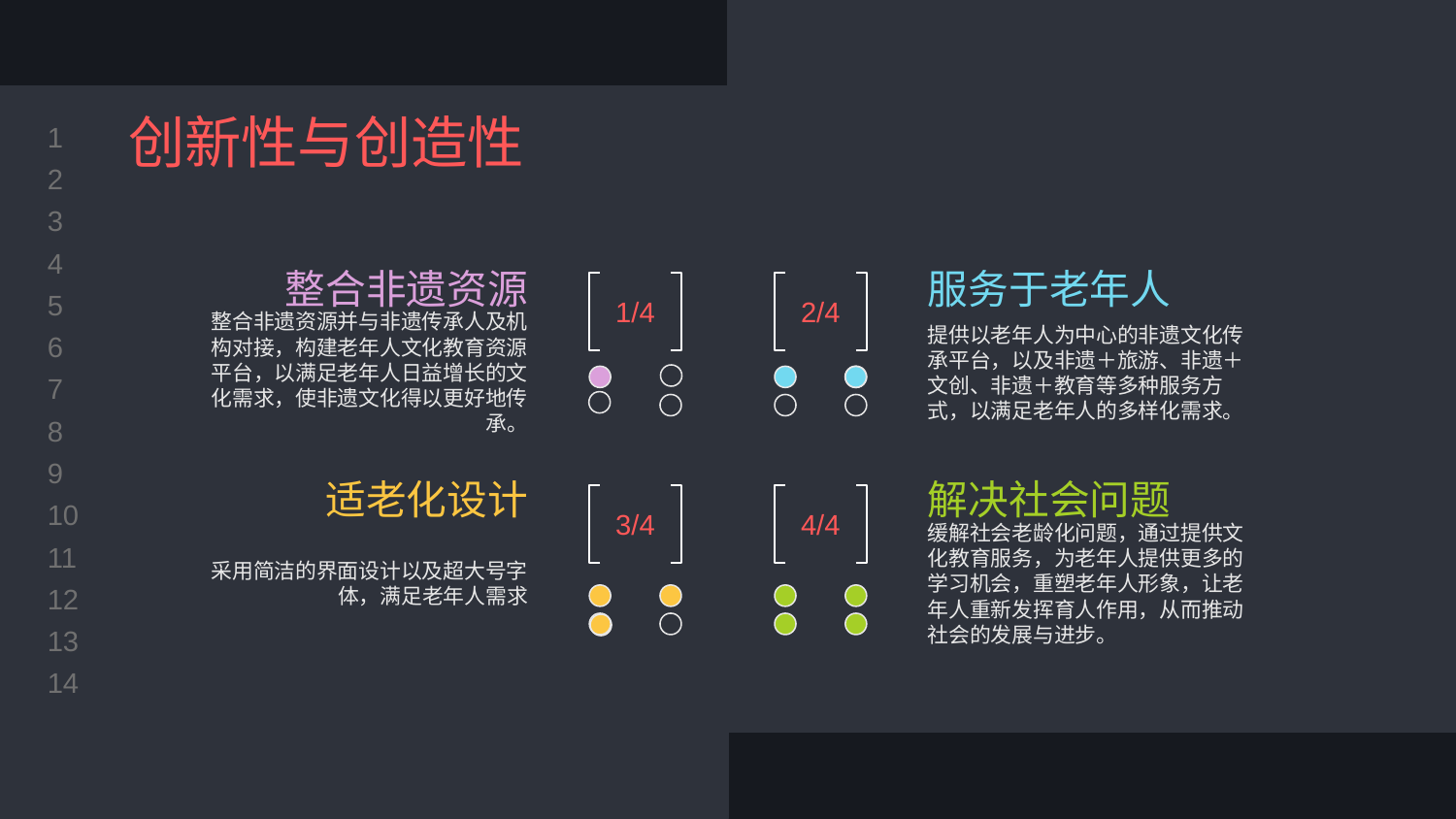

# 创新性与创造性
整合非遗资源
服务于老年人

1/4
2/4
提供以老年人为中心的非遗文化传承平台，以及非遗＋旅游、非遗＋文创、非遗＋教育等多种服务方式，以满足老年人的多样化需求。
整合非遗资源并与非遗传承人及机构对接，构建老年人文化教育资源平台，以满足老年人日益增长的文化需求，使非遗文化得以更好地传承。

适老化设计
解决社会问题

3/4
4/4
缓解社会老龄化问题，通过提供文化教育服务，为老年人提供更多的学习机会，重塑老年人形象，让老年人重新发挥育人作用，从而推动社会的发展与进步。
采用简洁的界面设计以及超大号字体，满足老年人需求